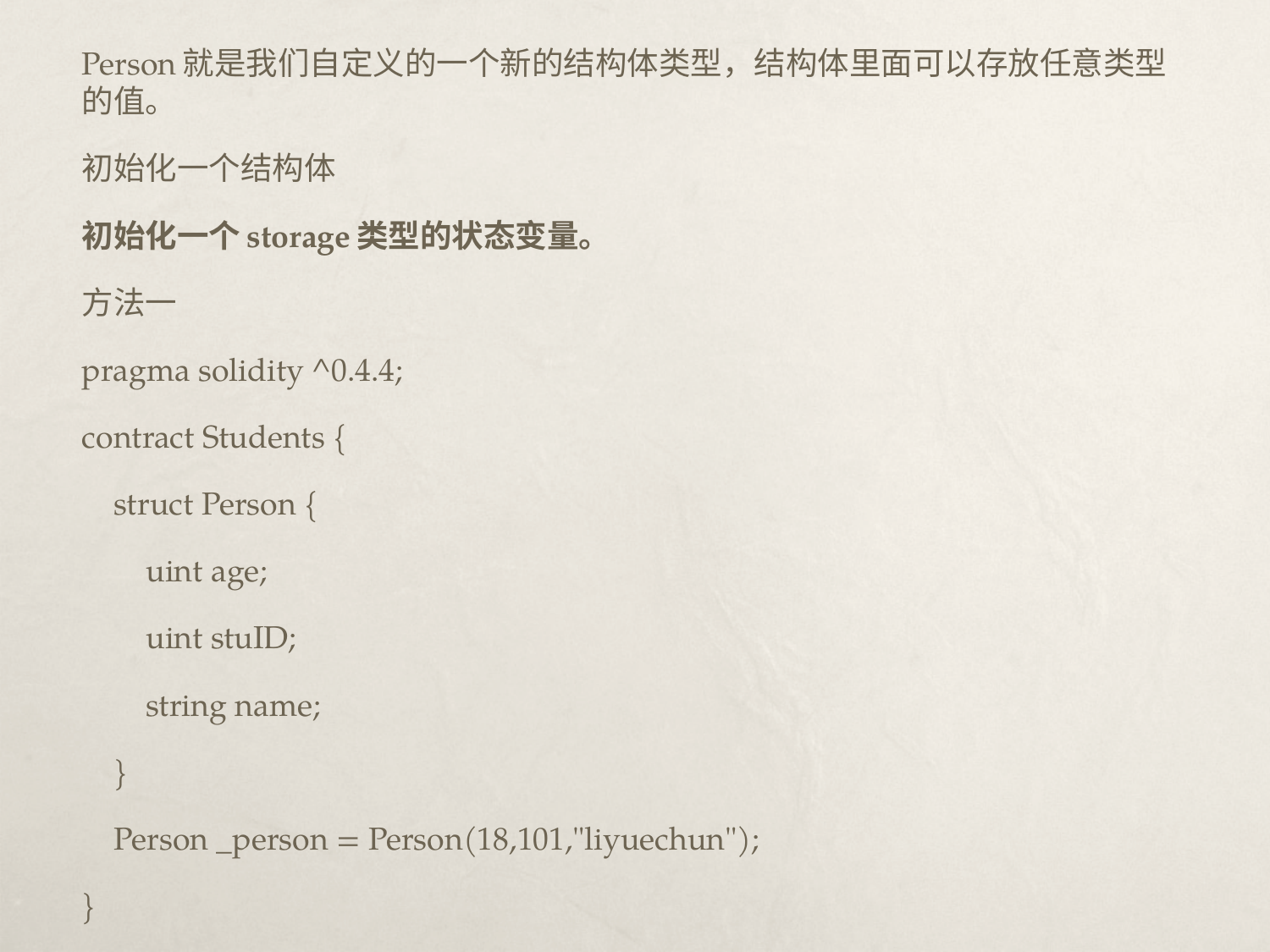

Person就是我们自定义的一个新的结构体类型，结构体里面可以存放任意类型的值。
初始化一个结构体
初始化一个storage类型的状态变量。
方法一
pragma solidity ^0.4.4;
contract Students {
    struct Person {
        uint age;
        uint stuID;
        string name;
    }
    Person _person = Person(18,101,"liyuechun");
}